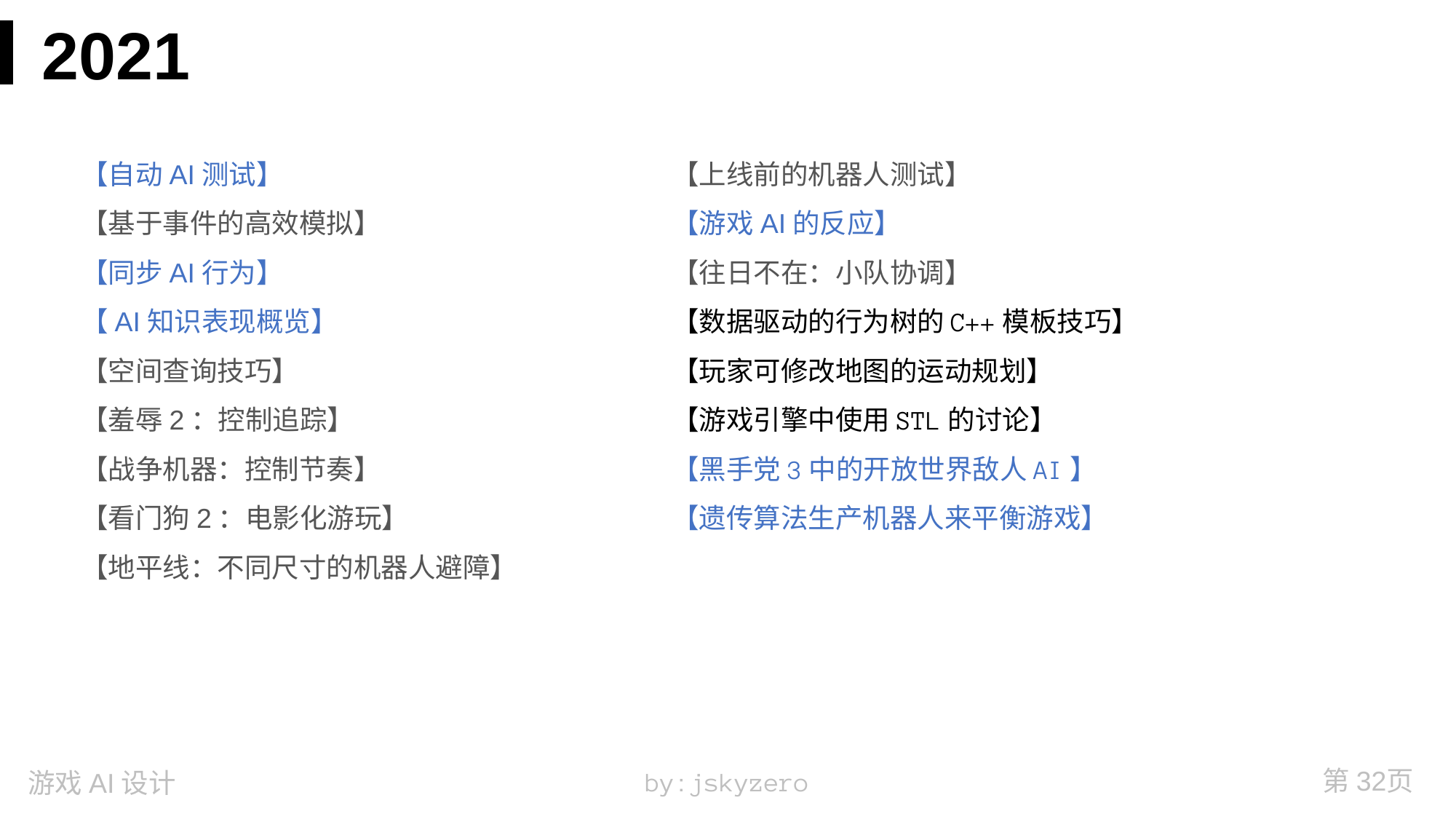

# 2021
【自动AI测试】
【基于事件的高效模拟】
【同步AI行为】
【AI知识表现概览】
【空间查询技巧】
【羞辱2：控制追踪】
【战争机器：控制节奏】
【看门狗2：电影化游玩】
【地平线：不同尺寸的机器人避障】
【上线前的机器人测试】
【游戏AI的反应】
【往日不在：小队协调】
【数据驱动的行为树的C++模板技巧】
【玩家可修改地图的运动规划】
【游戏引擎中使用STL的讨论】
【黑手党3中的开放世界敌人AI】
【遗传算法生产机器人来平衡游戏】